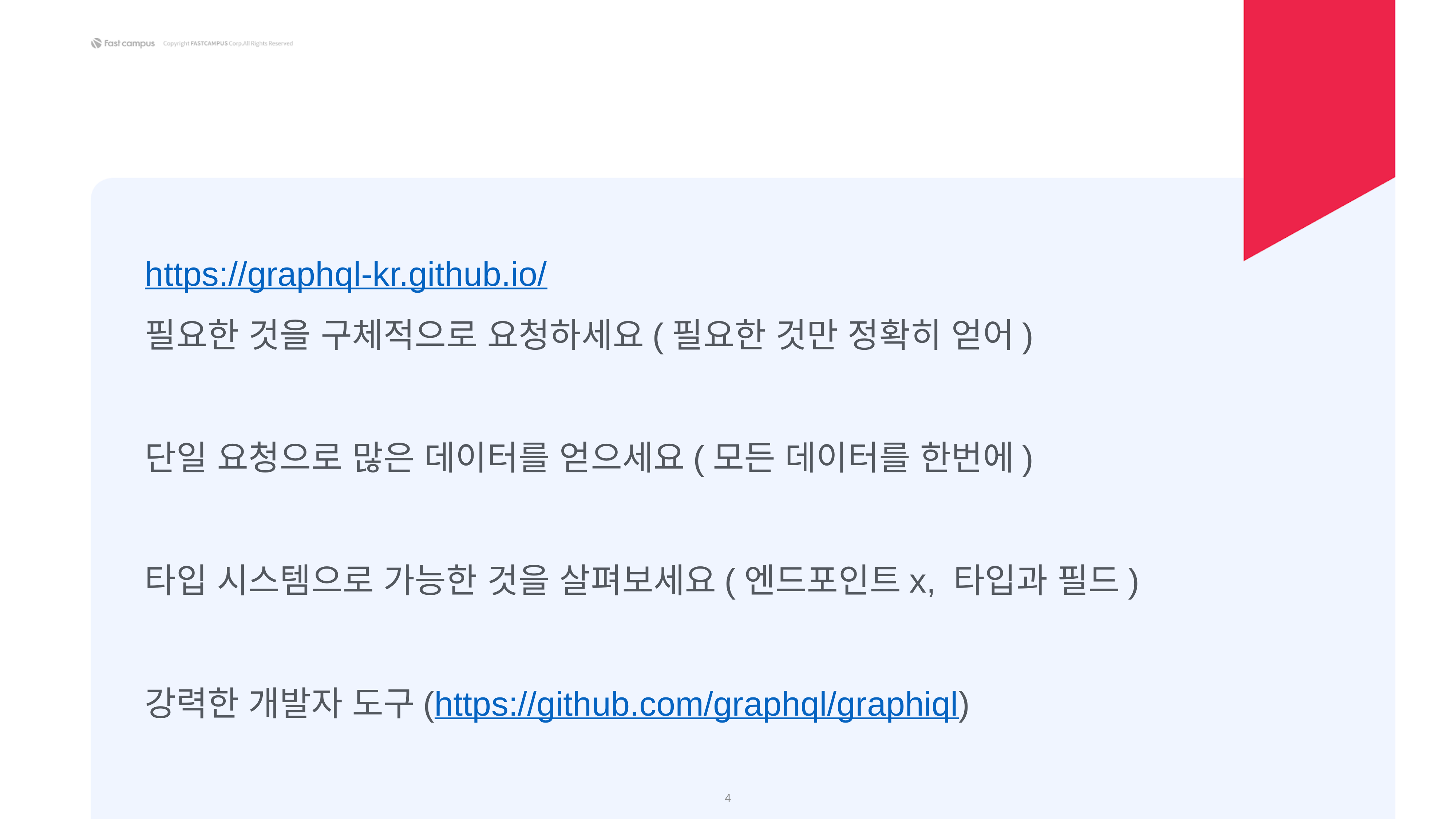

https://graphql-kr.github.io/
필요한 것을 구체적으로 요청하세요(필요한 것만 정확히 얻어)

단일 요청으로 많은 데이터를 얻으세요(모든 데이터를 한번에)

타입 시스템으로 가능한 것을 살펴보세요(엔드포인트x, 타입과 필드)

강력한 개발자 도구(https://github.com/graphql/graphiql)

4